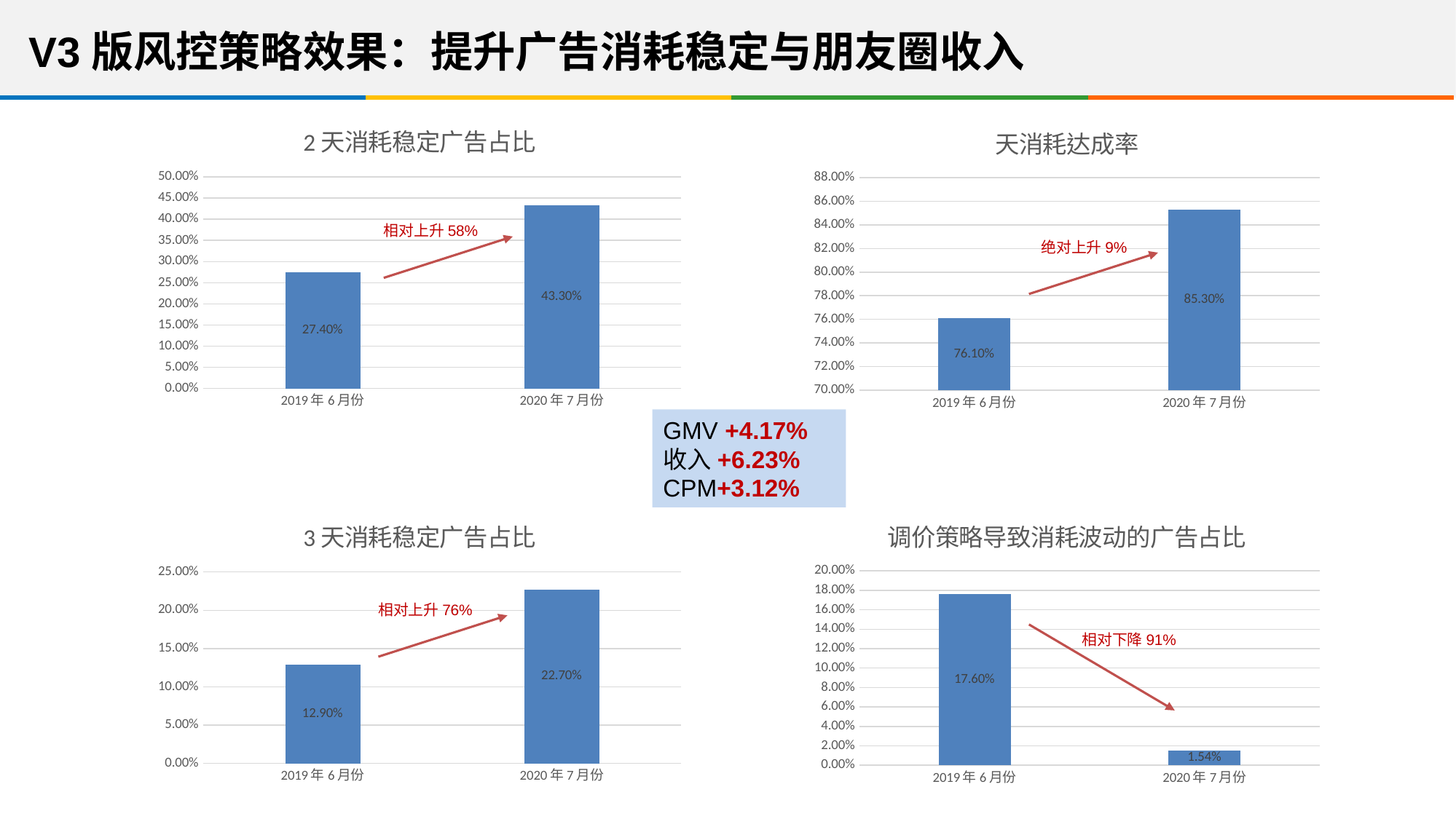

V3版风控策略效果：提升广告消耗稳定与朋友圈收入

### Chart:

| Category | 2天消耗稳定广告占比 |
|---|---|
| 2019年6月份 | 0.274 |
| 2020年7月份 | 0.433 |

### Chart:

| Category | 天消耗达成率 |
|---|---|
| 2019年6月份 | 0.761 |
| 2020年7月份 | 0.853 |
相对上升58%
绝对上升9%
GMV +4.17%
收入+6.23%
CPM+3.12%

### Chart:

| Category | 3天消耗稳定广告占比 |
|---|---|
| 2019年6月份 | 0.129 |
| 2020年7月份 | 0.227 |

### Chart:

| Category | 调价策略导致消耗波动的广告占比 |
|---|---|
| 2019年6月份 | 0.176 |
| 2020年7月份 | 0.0154 |
相对上升76%
相对下降91%